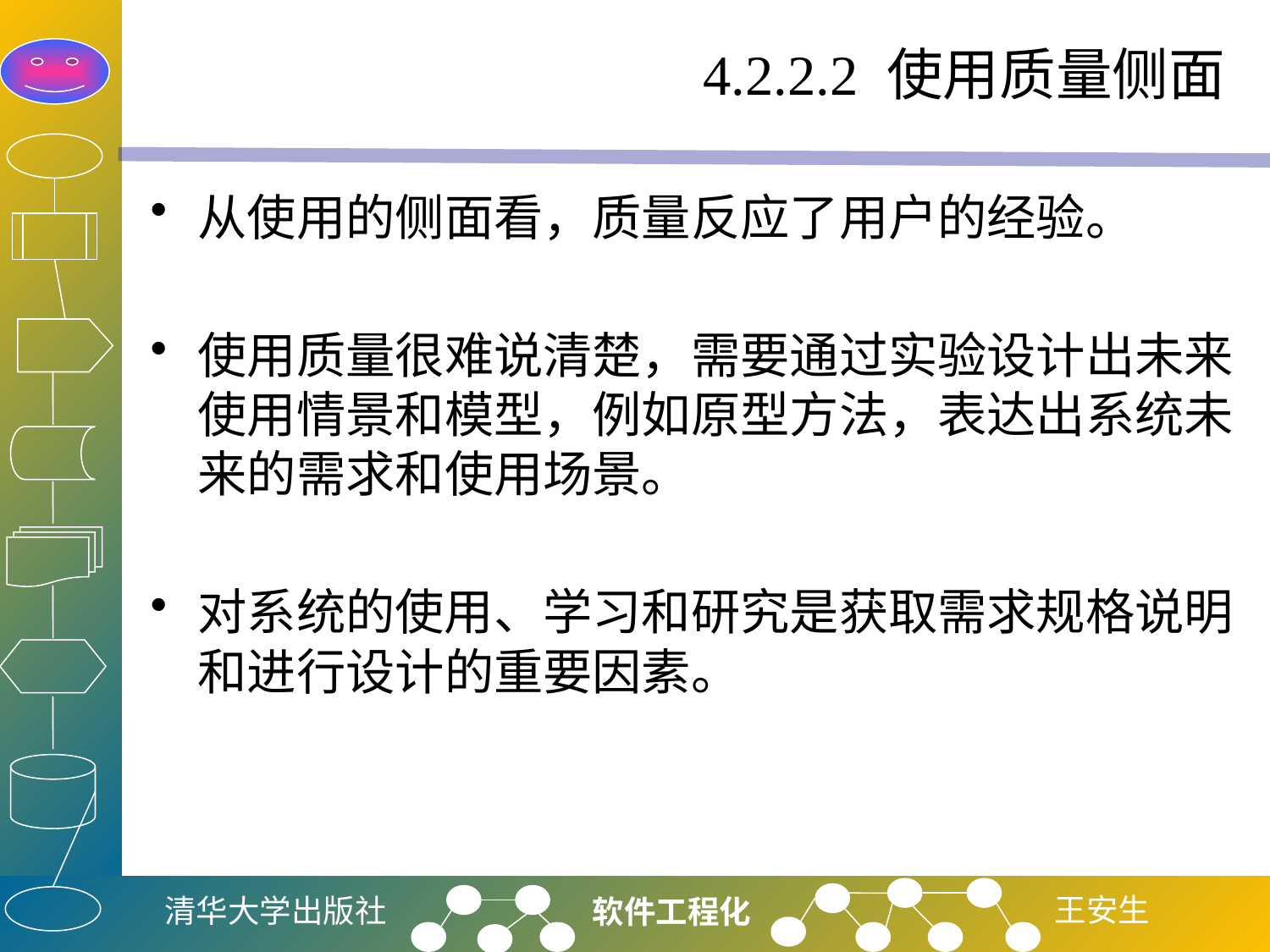

# 4.2.2.2 使用质量侧面
从使用的侧面看，质量反应了用户的经验。

使用质量很难说清楚，需要通过实验设计出未来使用情景和模型，例如原型方法，表达出系统未来的需求和使用场景。

对系统的使用、学习和研究是获取需求规格说明和进行设计的重要因素。